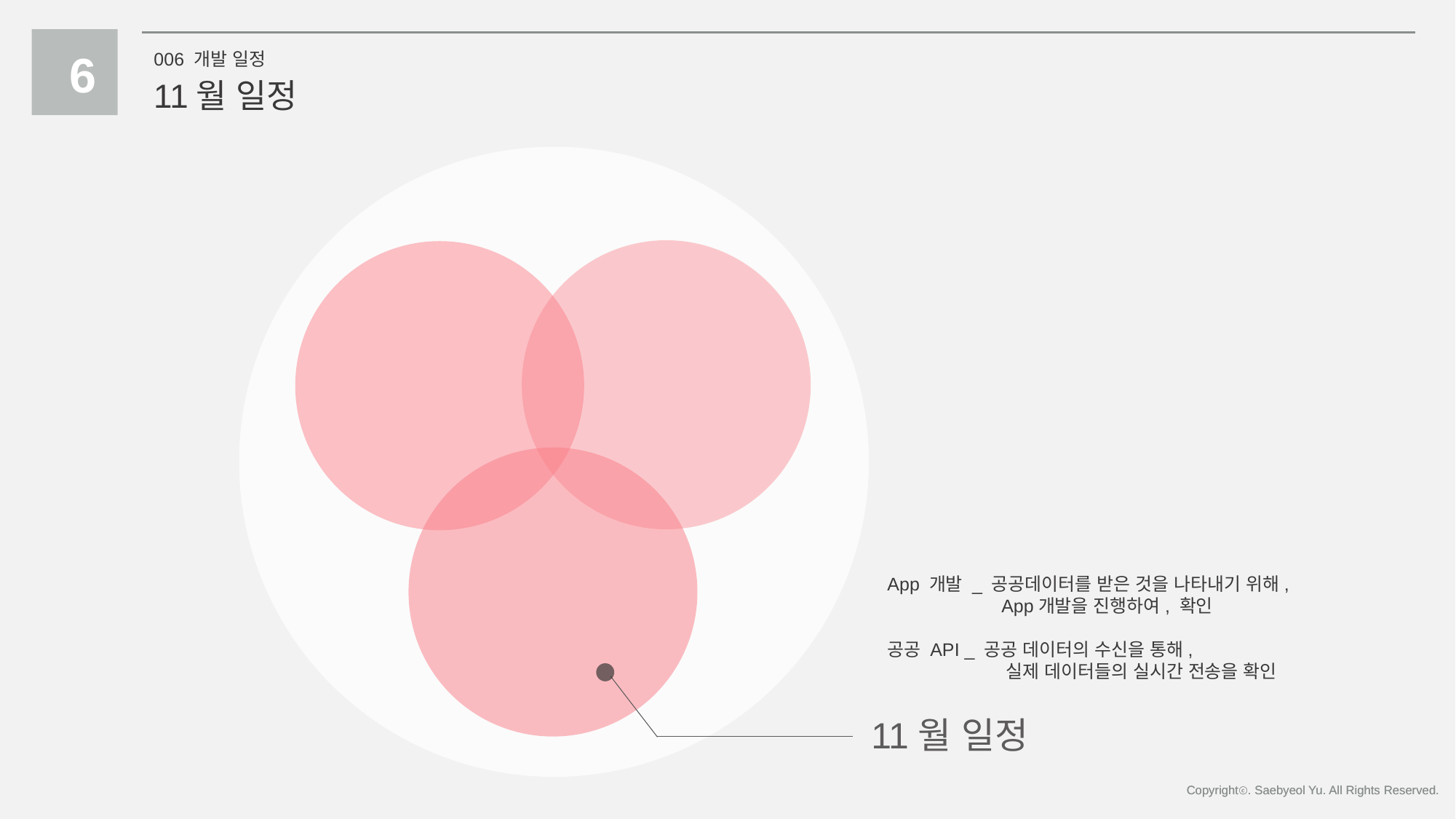

6
006 개발 일정
11월 일정

App 개발 _ 공공데이터를 받은 것을 나타내기 위해,
	 App개발을 진행하여, 확인
공공 API _ 공공 데이터의 수신을 통해,
	 실제 데이터들의 실시간 전송을 확인
11월 일정

Copyrightⓒ. Saebyeol Yu. All Rights Reserved.